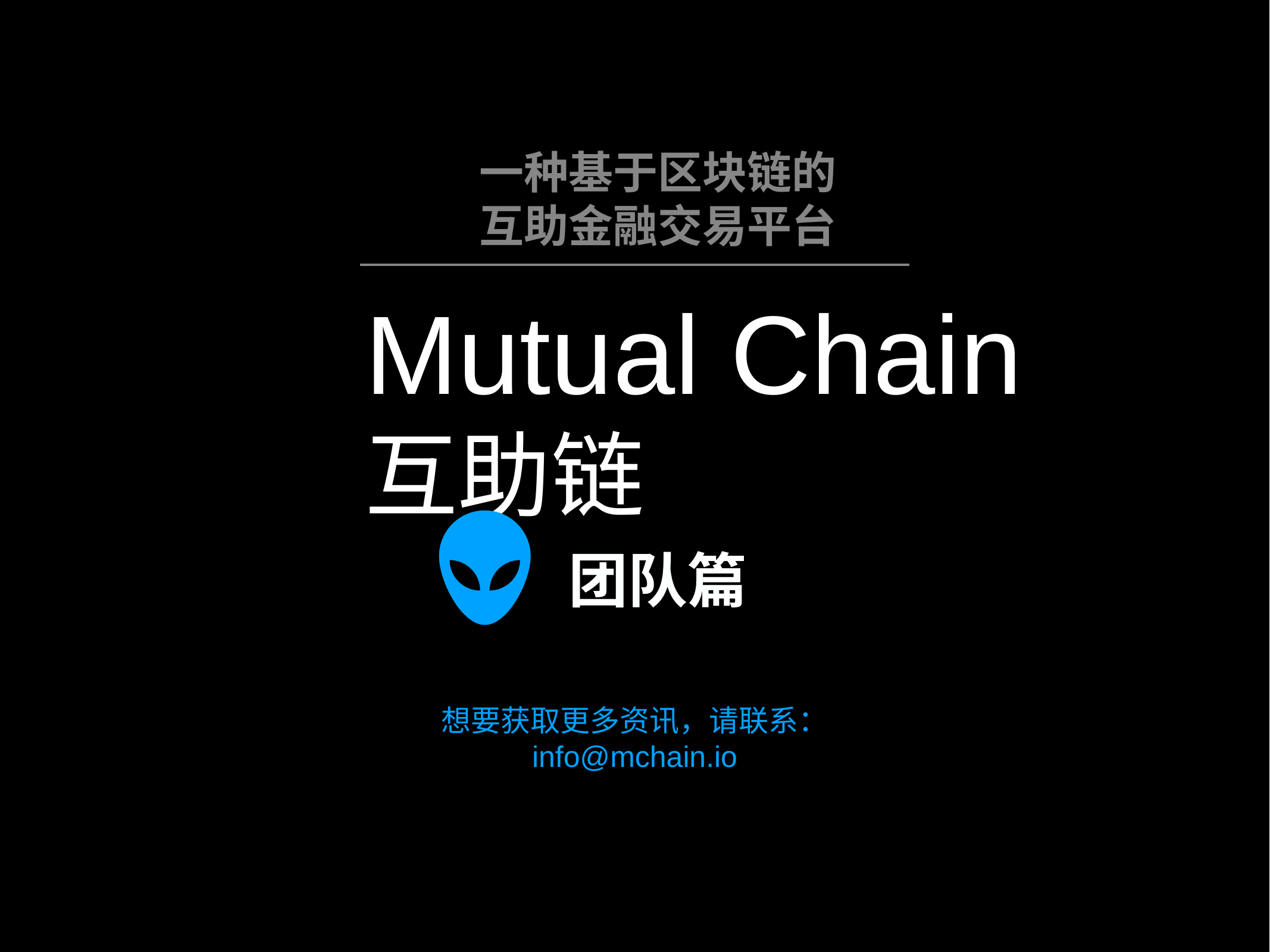

# Mutual Chain
互助链
一种基于区块链的
互助金融交易平台

团队篇
想要获取更多资讯，请联系：
info@mchain.io